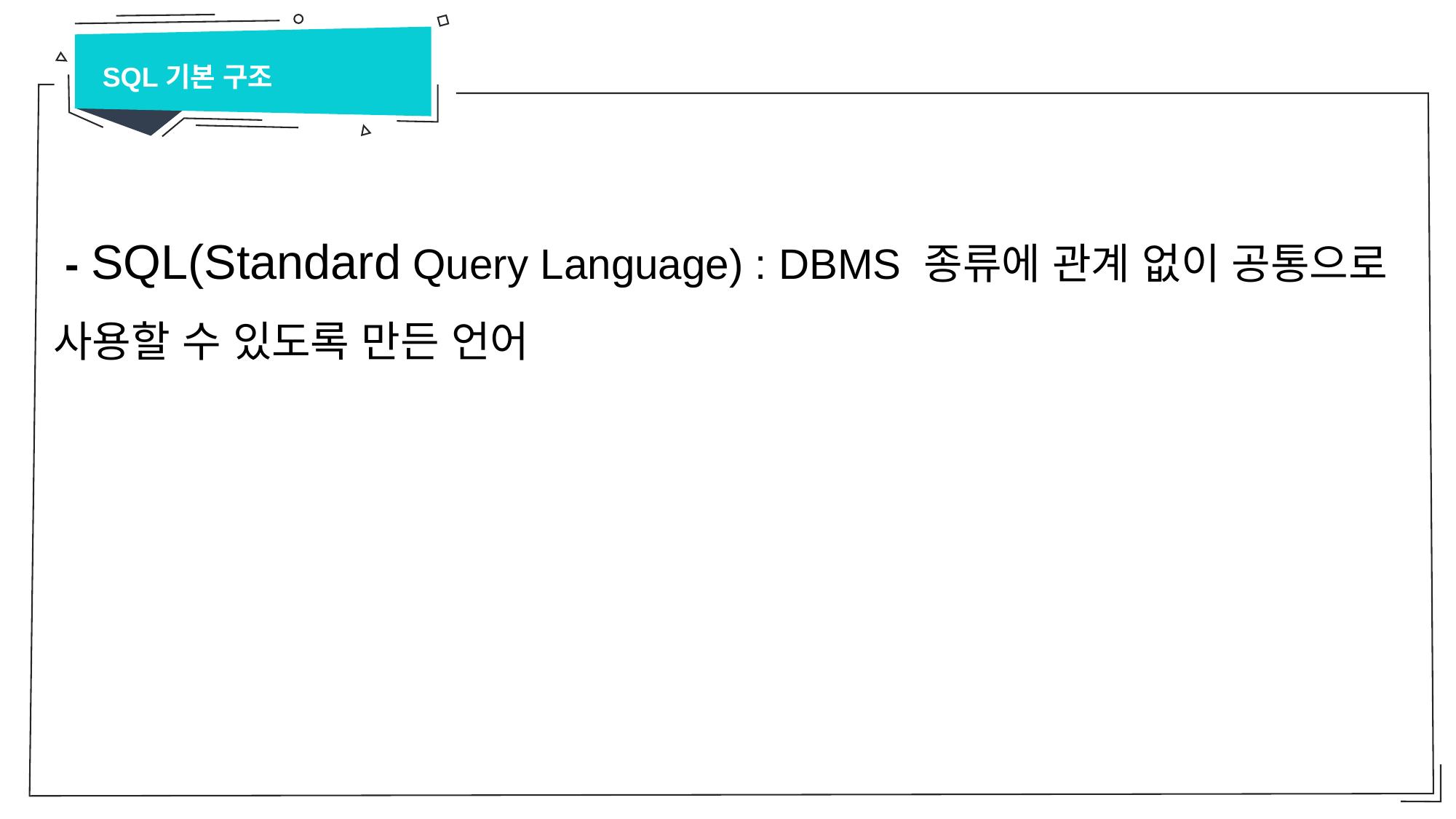

SQL기본 구조
 - SQL(Standard Query Language) : DBMS 종류에 관계 없이 공통으로 사용할 수 있도록 만든 언어